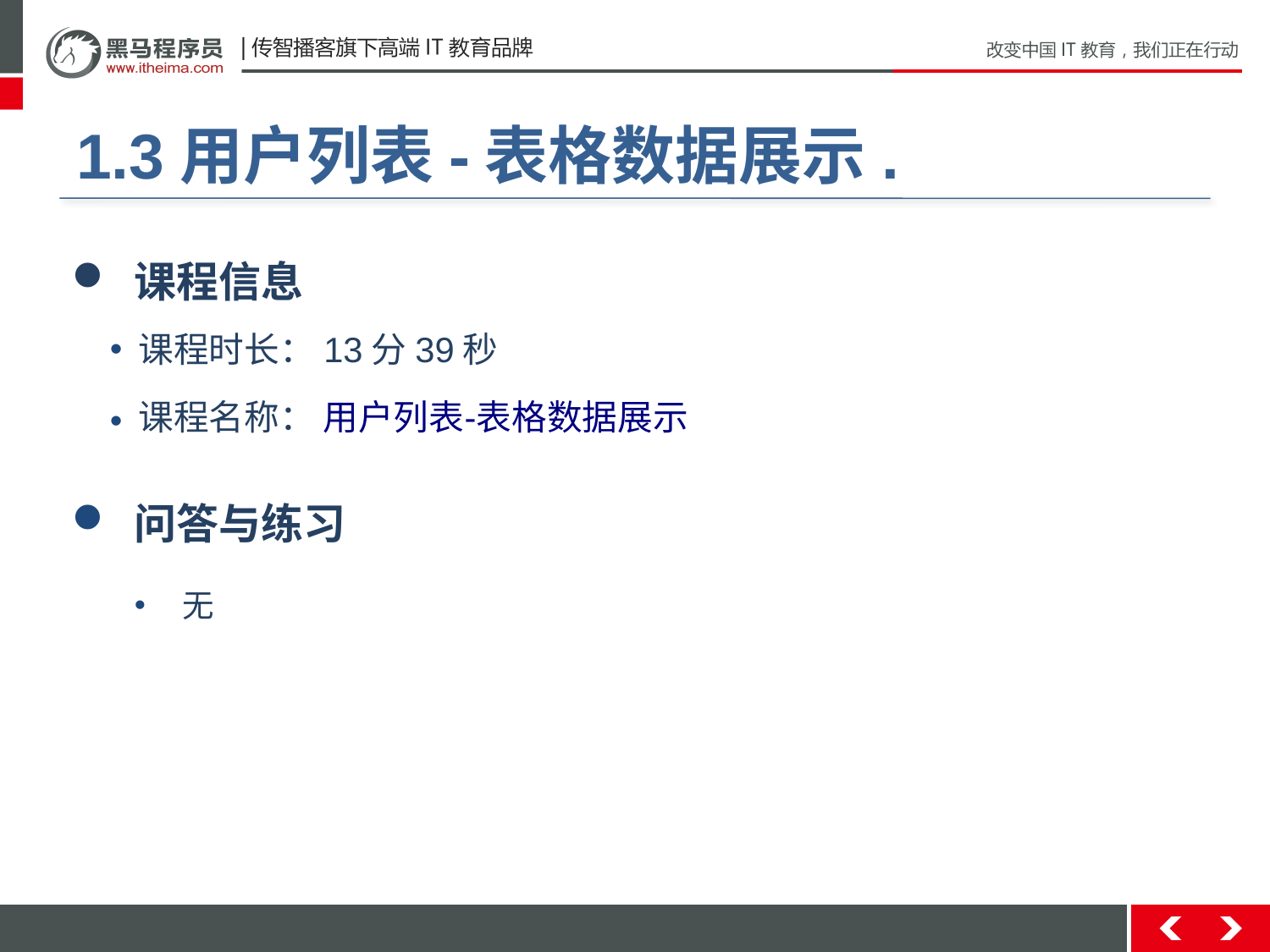

#
1.3用户列表-表格数据展示.
 课程信息
 课程时长：13分39秒
 课程名称： 用户列表-表格数据展示
 问答与练习
无